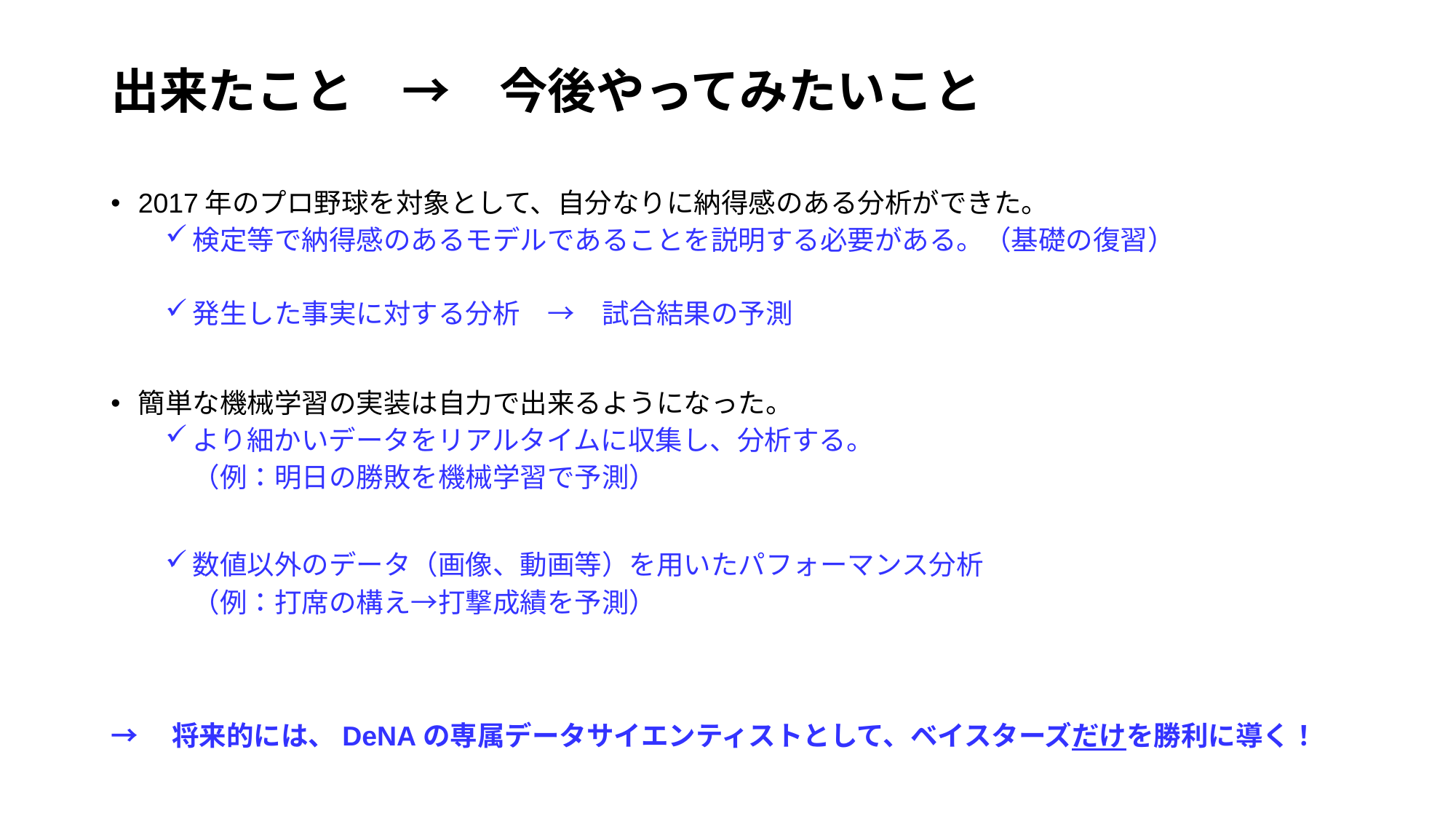

# 出来たこと　→　今後やってみたいこと
2017年のプロ野球を対象として、自分なりに納得感のある分析ができた。
検定等で納得感のあるモデルであることを説明する必要がある。（基礎の復習）

発生した事実に対する分析　→　試合結果の予測

簡単な機械学習の実装は自力で出来るようになった。
より細かいデータをリアルタイムに収集し、分析する。
　（例：明日の勝敗を機械学習で予測）

数値以外のデータ（画像、動画等）を用いたパフォーマンス分析
　（例：打席の構え→打撃成績を予測）

→　将来的には、DeNAの専属データサイエンティストとして、ベイスターズだけを勝利に導く！